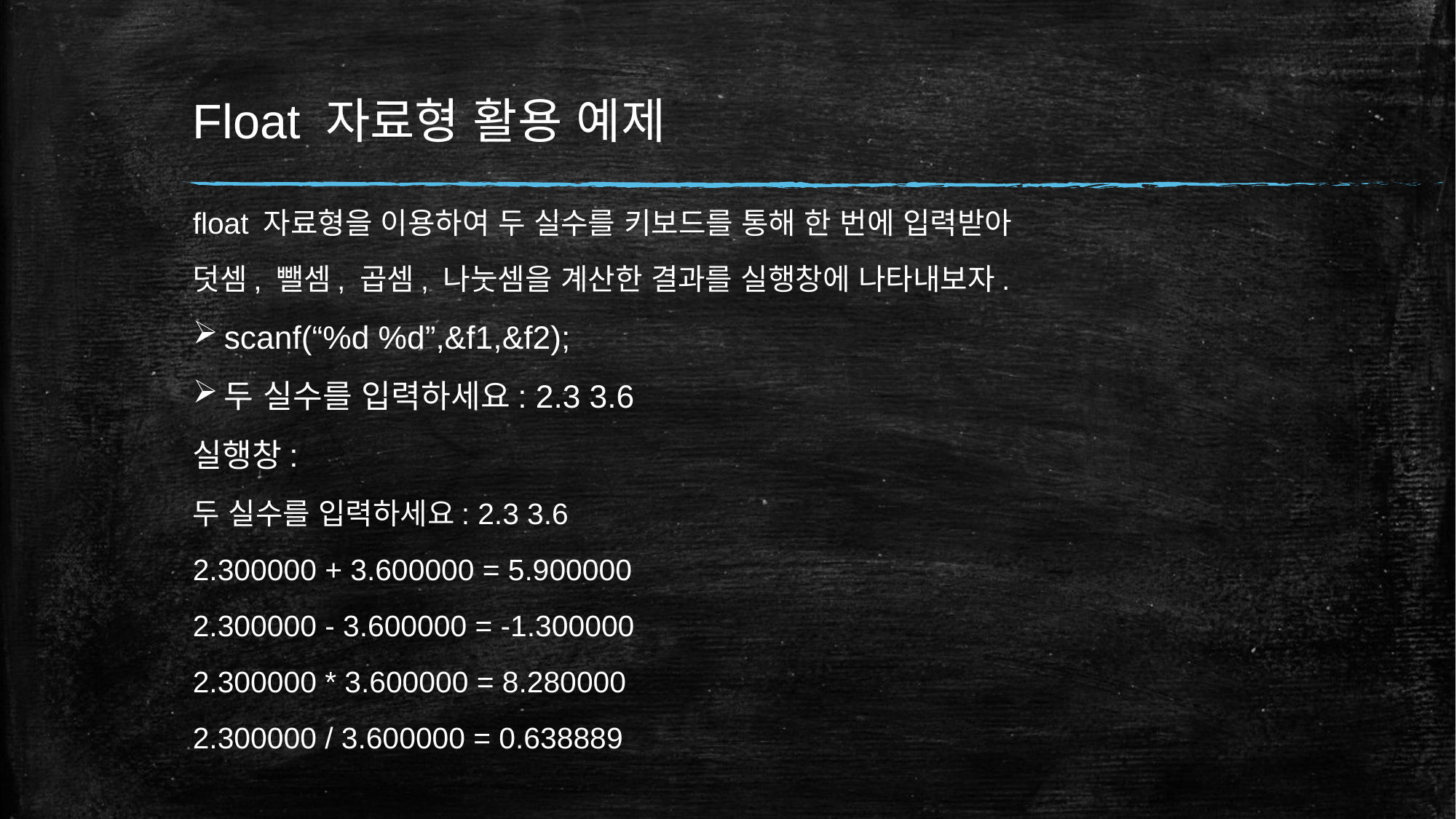

# Float 자료형 활용 예제
float 자료형을 이용하여 두 실수를 키보드를 통해 한 번에 입력받아
덧셈, 뺄셈, 곱셈, 나눗셈을 계산한 결과를 실행창에 나타내보자.
scanf(“%d %d”,&f1,&f2);
두 실수를 입력하세요: 2.3 3.6
실행창:
두 실수를 입력하세요: 2.3 3.6
2.300000 + 3.600000 = 5.900000
2.300000 - 3.600000 = -1.300000
2.300000 * 3.600000 = 8.280000
2.300000 / 3.600000 = 0.638889